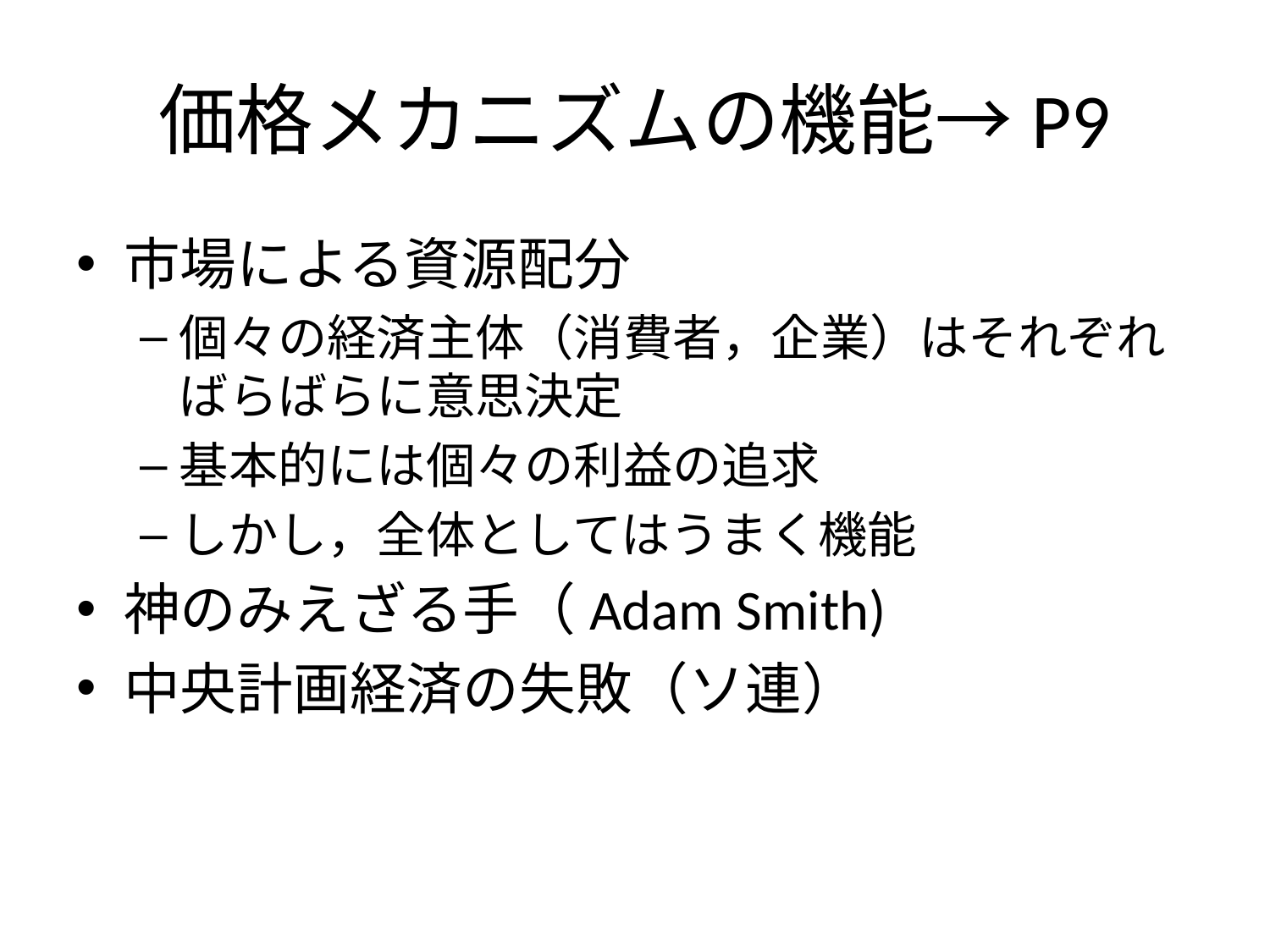

# 価格メカニズムの機能→P9
市場による資源配分
個々の経済主体（消費者，企業）はそれぞればらばらに意思決定
基本的には個々の利益の追求
しかし，全体としてはうまく機能
神のみえざる手（Adam Smith)
中央計画経済の失敗（ソ連）